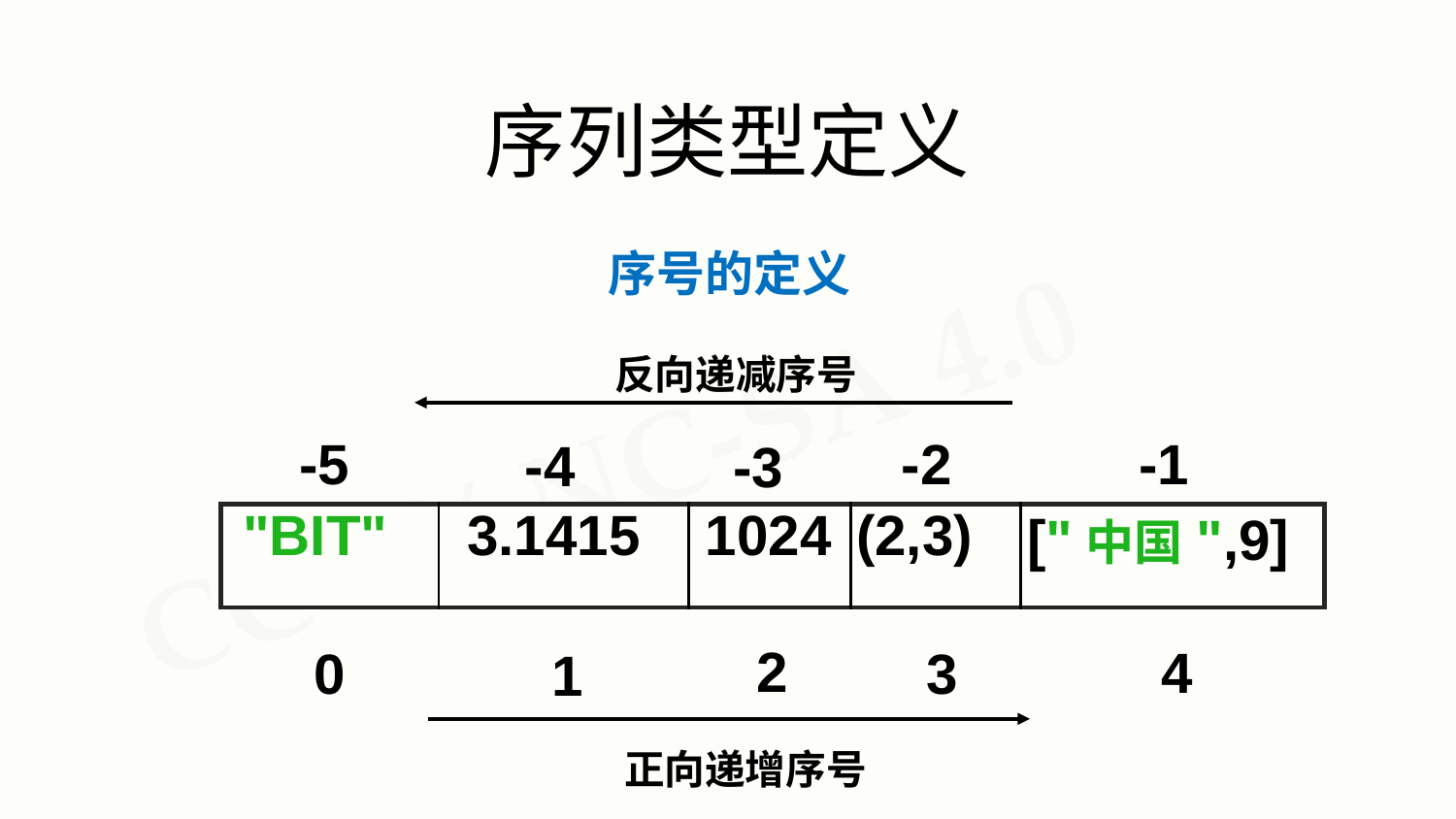

# 序列类型定义
序号的定义

反向递减序号

-5
-1
-2
-4
-3

| "BIT" | 3.1415 | 1024 | (2,3) | ["中国",9] |
| --- | --- | --- | --- | --- |
2
4
0
3
1

正向递增序号